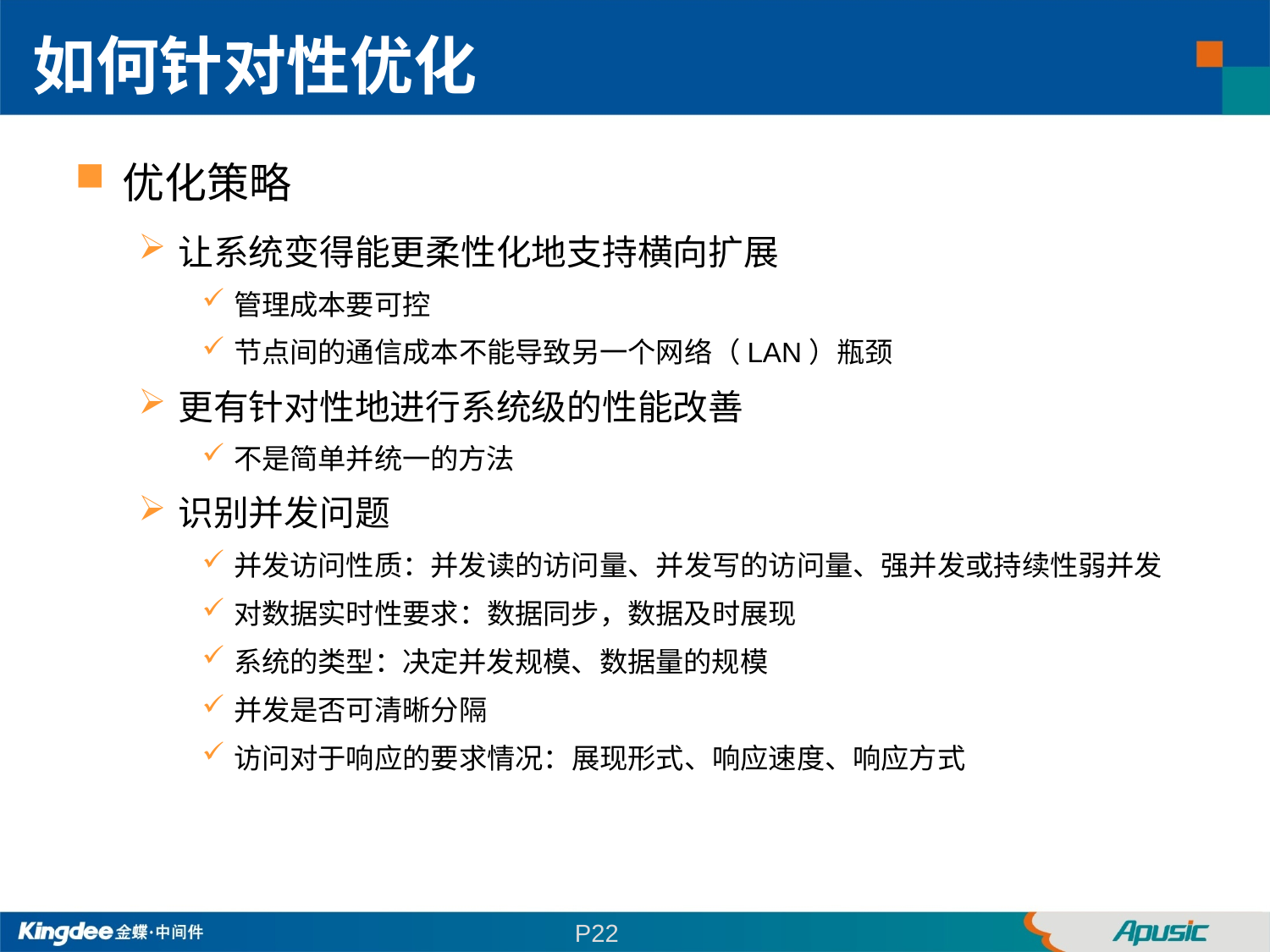

如何针对性优化
优化策略
让系统变得能更柔性化地支持横向扩展
管理成本要可控
节点间的通信成本不能导致另一个网络（LAN）瓶颈
更有针对性地进行系统级的性能改善
不是简单并统一的方法
识别并发问题
并发访问性质：并发读的访问量、并发写的访问量、强并发或持续性弱并发
对数据实时性要求：数据同步，数据及时展现
系统的类型：决定并发规模、数据量的规模
并发是否可清晰分隔
访问对于响应的要求情况：展现形式、响应速度、响应方式